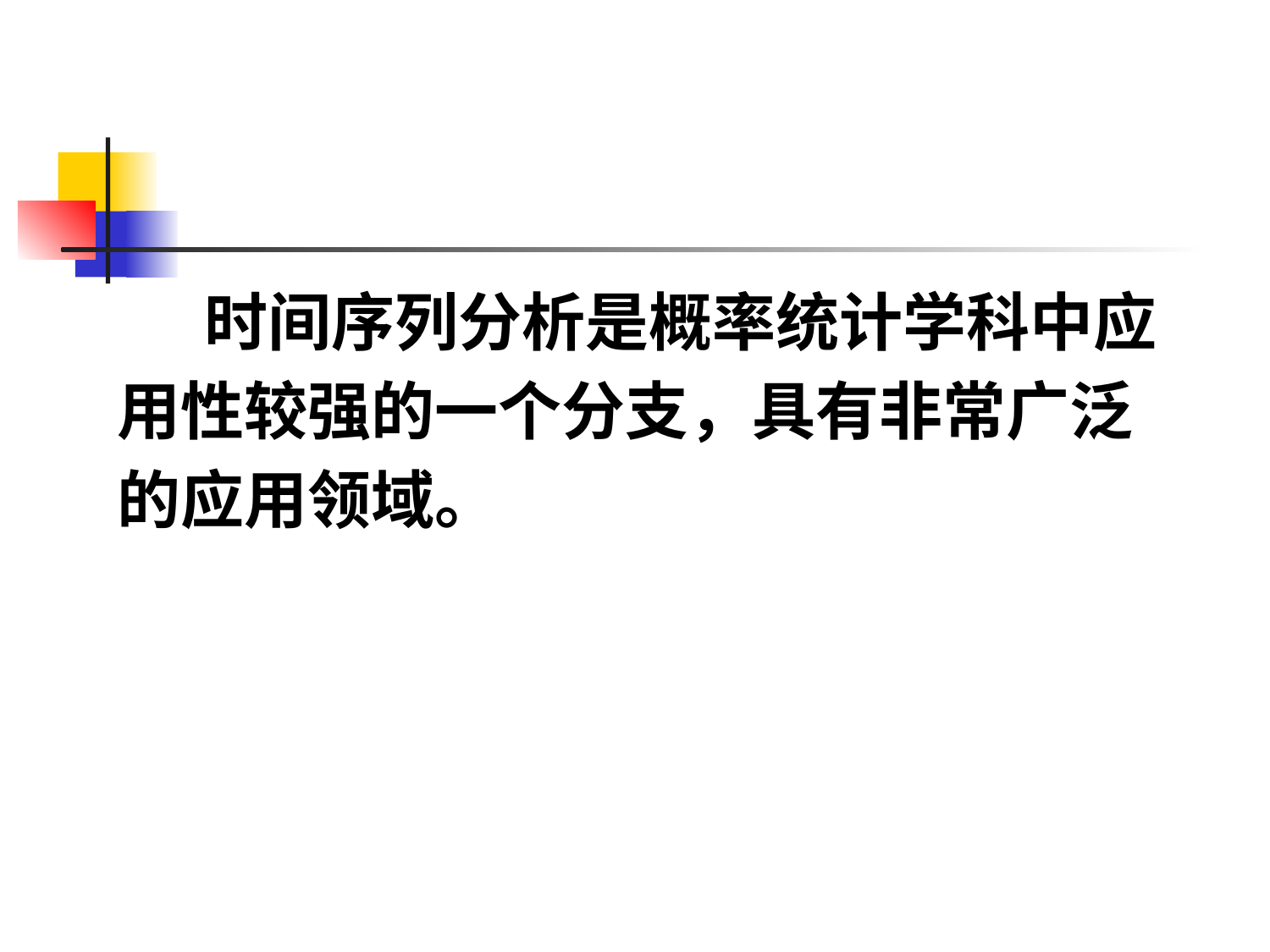

#
     时间序列分析是概率统计学科中应
用性较强的一个分支，具有非常广泛
的应用领域。